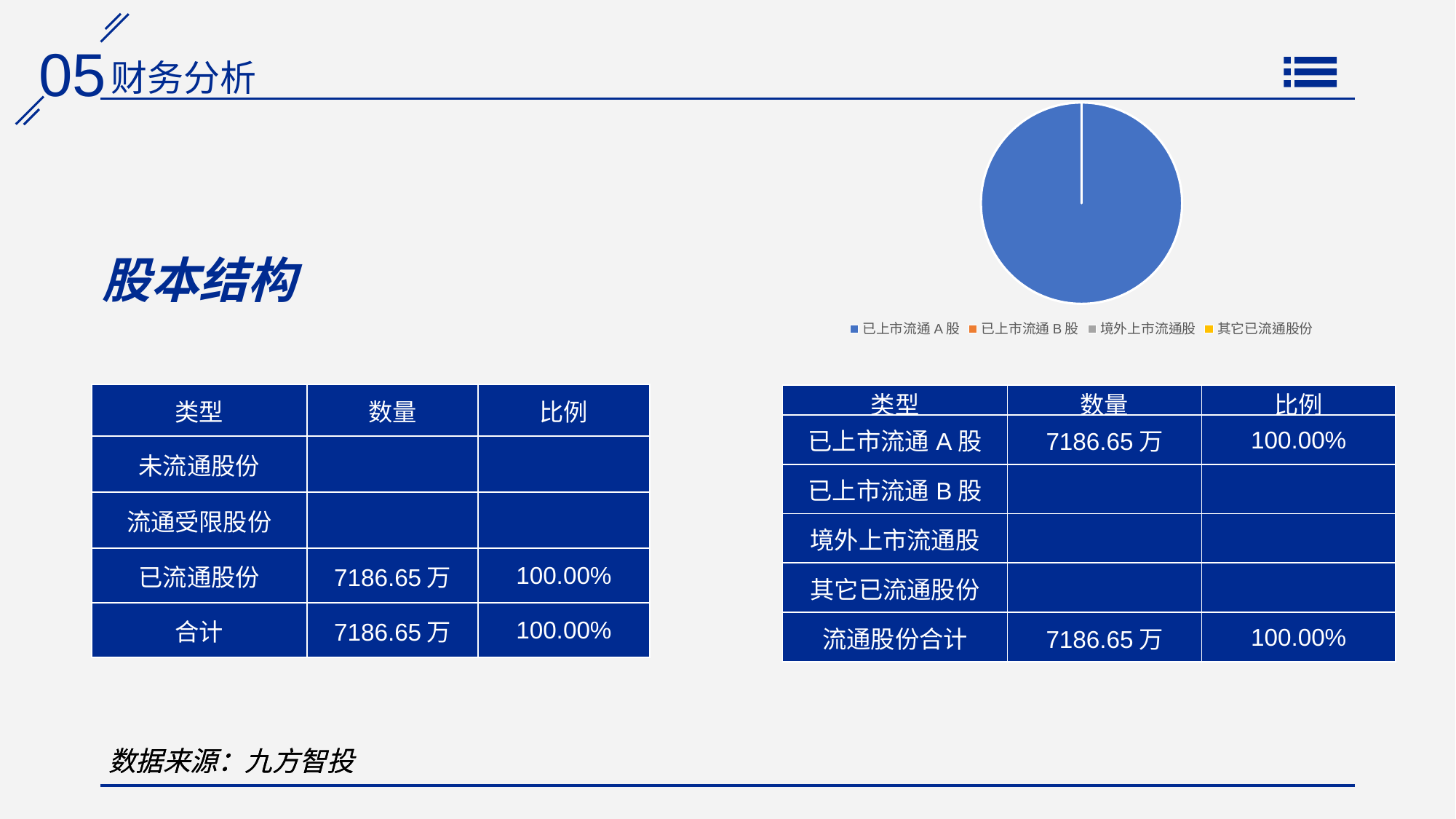

### Chart

| Category |  |
|---|---|
| 已上市流通A股 | 1.0 |
| 已上市流通B股 | None |
| 境外上市流通股 | None |
| 其它已流通股份 | None |
股本结构
| 类型 | 数量 | 比例 |
| --- | --- | --- |
| 未流通股份 |  |  |
| 流通受限股份 |  |  |
| 已流通股份 | 7186.65万 | 100.00% |
| 合计 | 7186.65万 | 100.00% |
| 类型 | 数量 | 比例 |
| --- | --- | --- |
| 已上市流通A股 | 7186.65万 | 100.00% |
| 已上市流通B股 |  |  |
| 境外上市流通股 |  |  |
| 其它已流通股份 |  |  |
| 流通股份合计 | 7186.65万 | 100.00% |
数据来源：九方智投